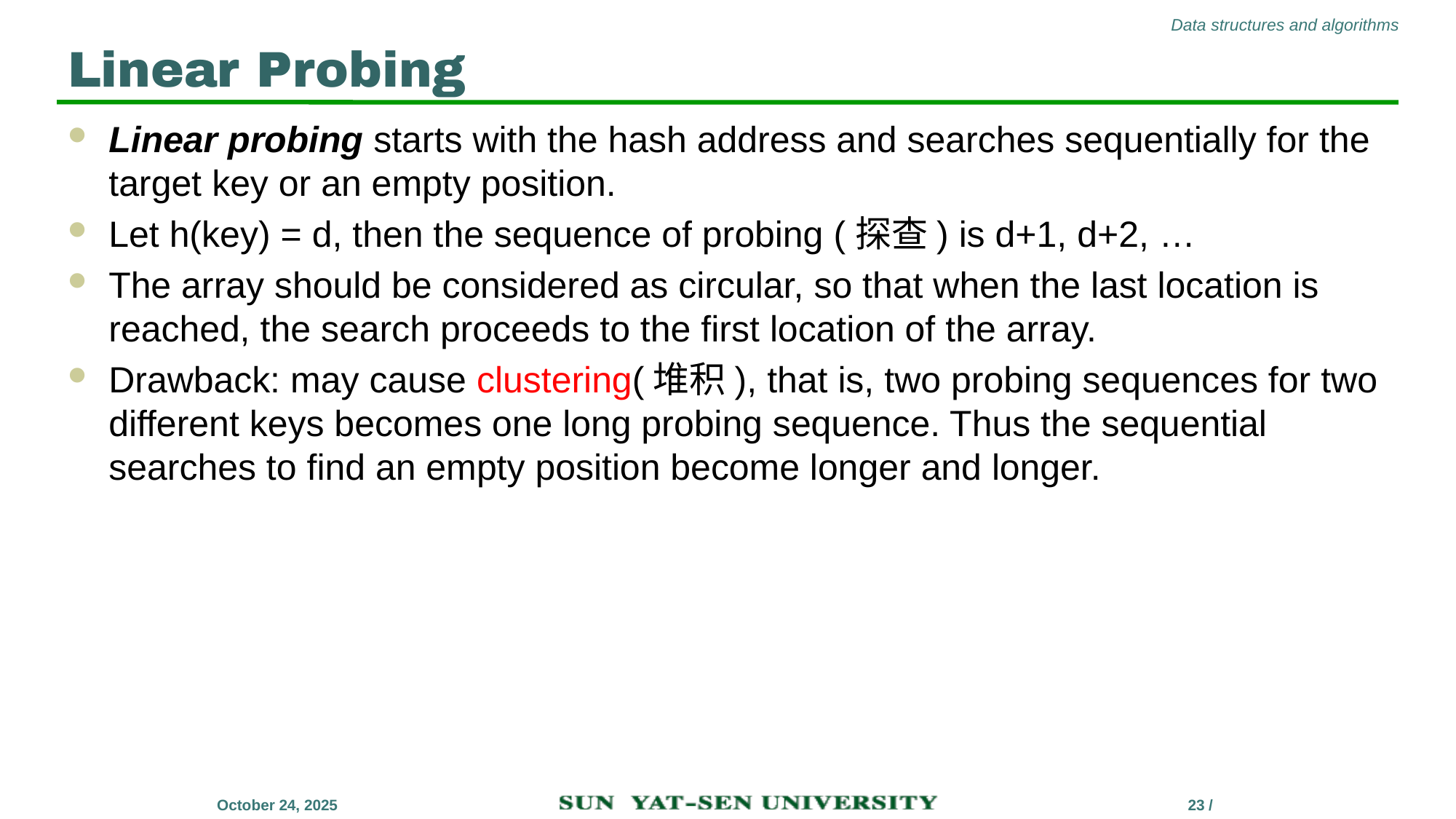

# Linear Probing
Linear probing starts with the hash address and searches sequentially for the target key or an empty position.
Let h(key) = d, then the sequence of probing (探查) is d+1, d+2, …
The array should be considered as circular, so that when the last location is reached, the search proceeds to the first location of the array.
Drawback: may cause clustering(堆积), that is, two probing sequences for two different keys becomes one long probing sequence. Thus the sequential searches to find an empty position become longer and longer.